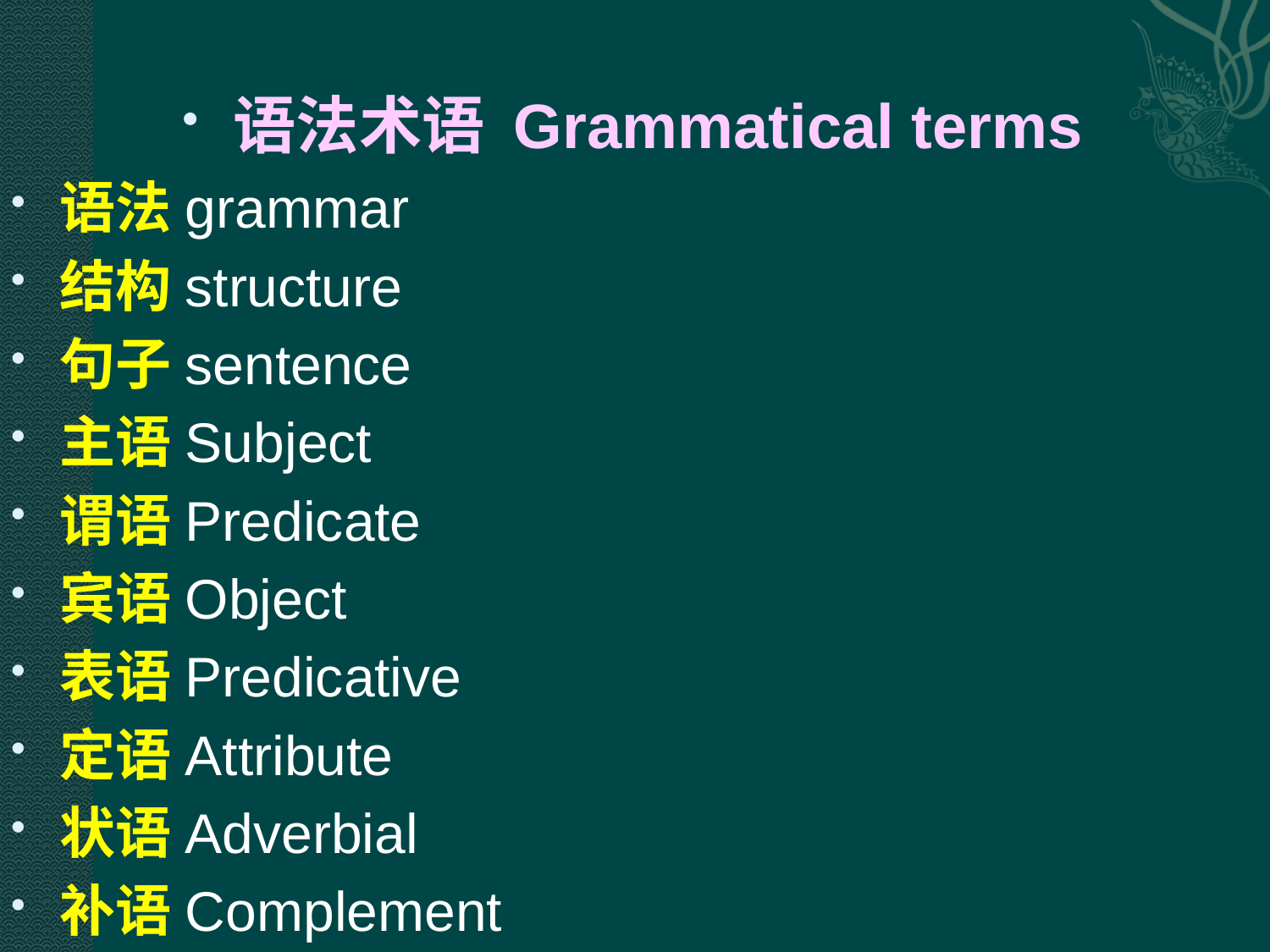

语法术语 Grammatical terms
语法 		grammar
结构 		structure
句子 		sentence
主语 		Subject
谓语 		Predicate
宾语 		Object
表语 		Predicative
定语 		Attribute
状语 		Adverbial
补语 		Complement